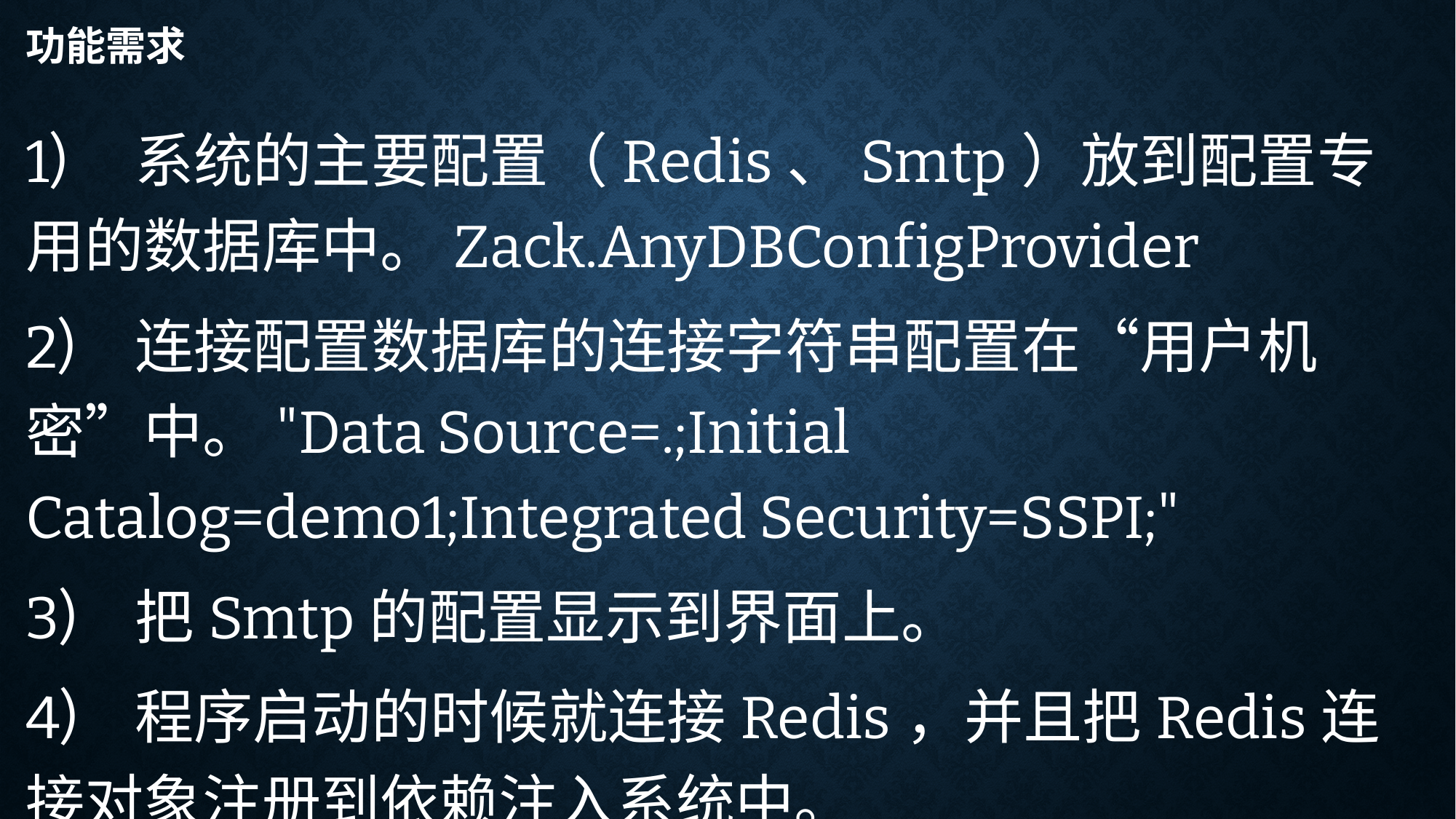

# 功能需求
1)	系统的主要配置（Redis、Smtp）放到配置专用的数据库中。Zack.AnyDBConfigProvider
2)	连接配置数据库的连接字符串配置在“用户机密”中。"Data Source=.;Initial Catalog=demo1;Integrated Security=SSPI;"
3)	把Smtp的配置显示到界面上。
4)	程序启动的时候就连接Redis，并且把Redis连接对象注册到依赖注入系统中。